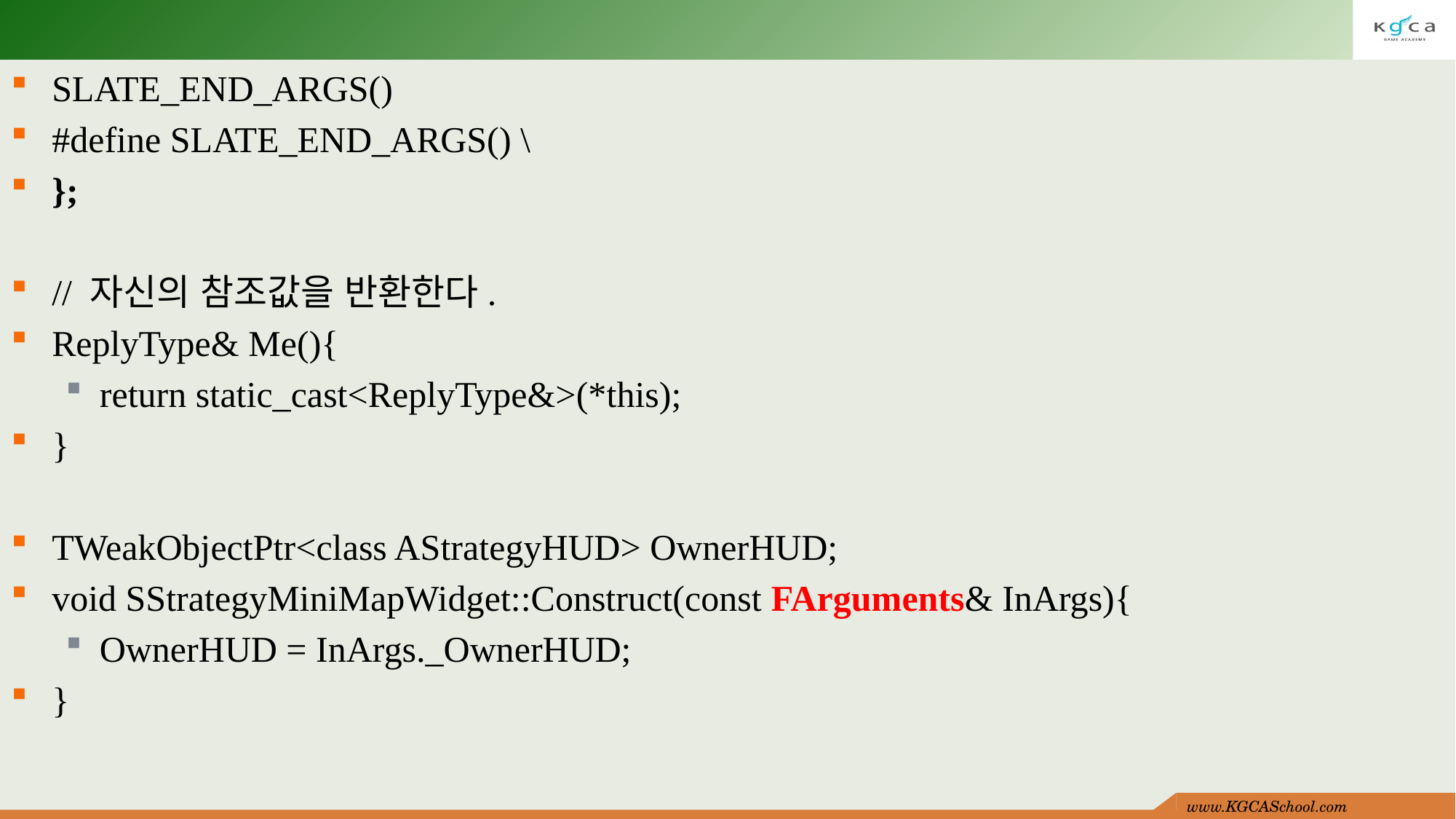

#
SLATE_END_ARGS()
#define SLATE_END_ARGS() \
};

// 자신의 참조값을 반환한다.
ReplyType& Me(){
return static_cast<ReplyType&>(*this);
}

TWeakObjectPtr<class AStrategyHUD> OwnerHUD;
void SStrategyMiniMapWidget::Construct(const FArguments& InArgs){
OwnerHUD = InArgs._OwnerHUD;
}